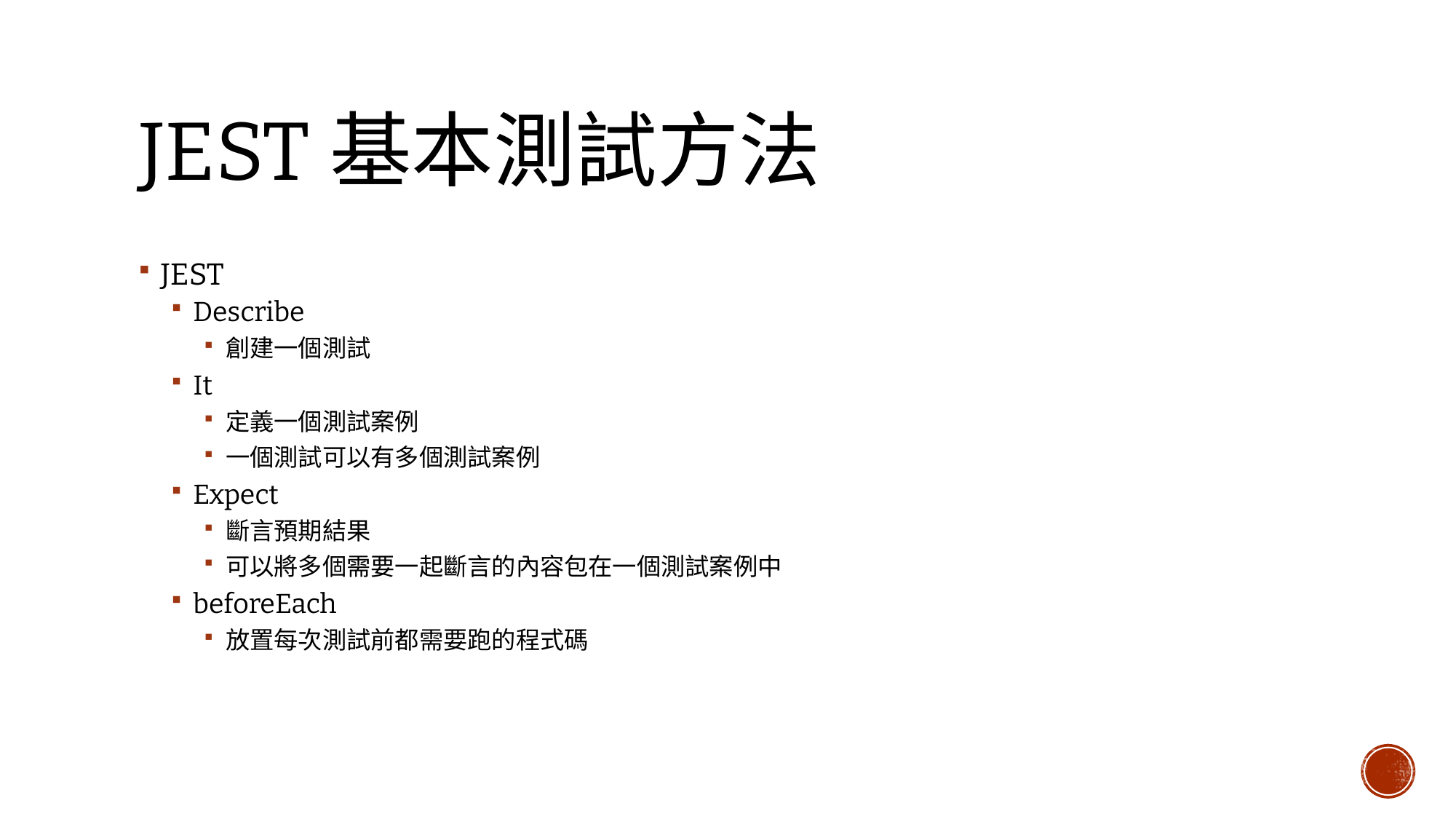

# JEST基本測試方法
JEST
Describe
創建一個測試
It
定義一個測試案例
一個測試可以有多個測試案例
Expect
斷言預期結果
可以將多個需要一起斷言的內容包在一個測試案例中
beforeEach
放置每次測試前都需要跑的程式碼